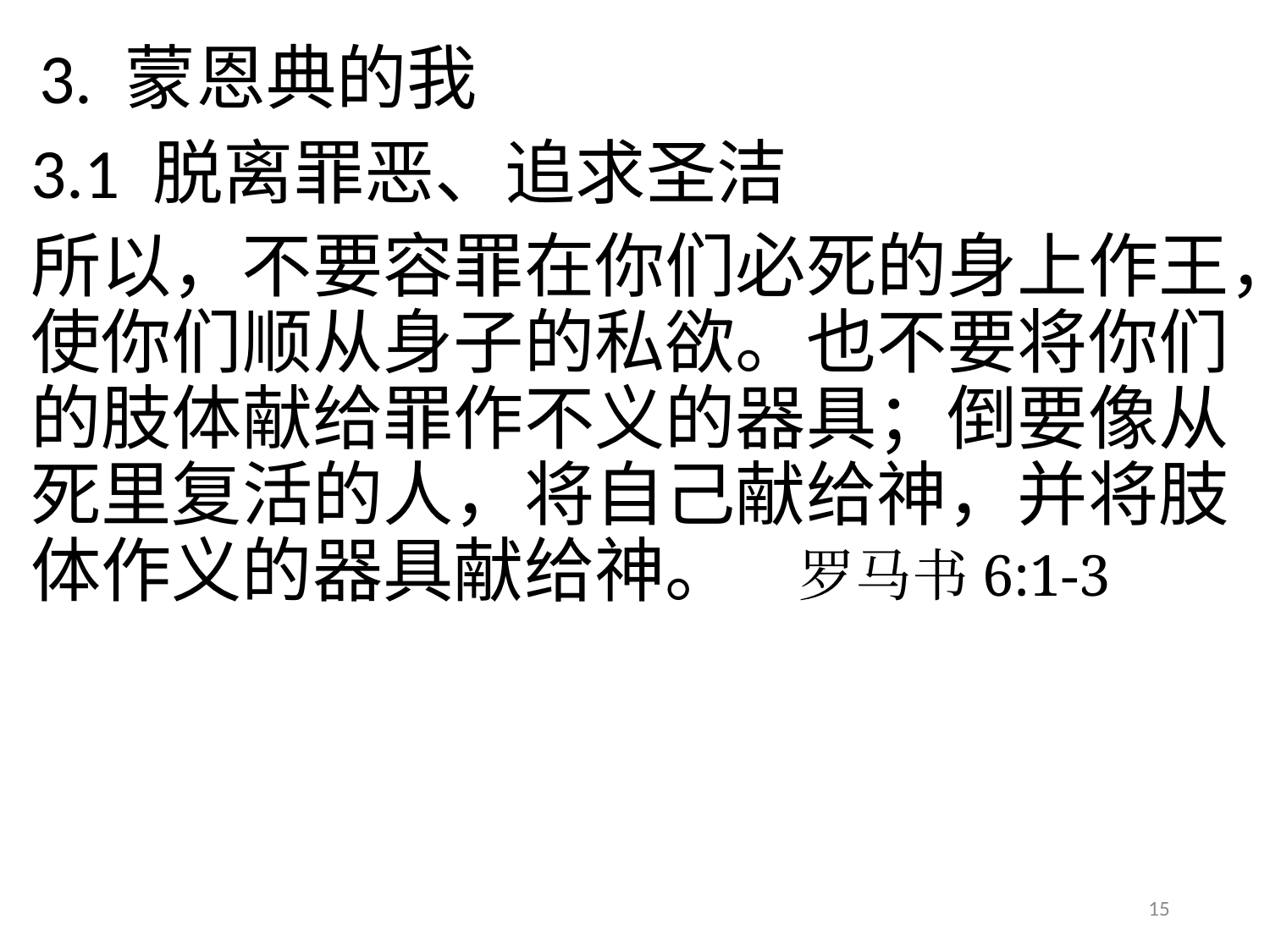

# 3. 蒙恩典的我
3.1 脱离罪恶、追求圣洁
所以，不要容罪在你们必死的身上作王，使你们顺从身子的私欲。也不要将你们的肢体献给罪作不义的器具；倒要像从死里复活的人，将自己献给神，并将肢体作义的器具献给神。    罗马书6:1-3

15